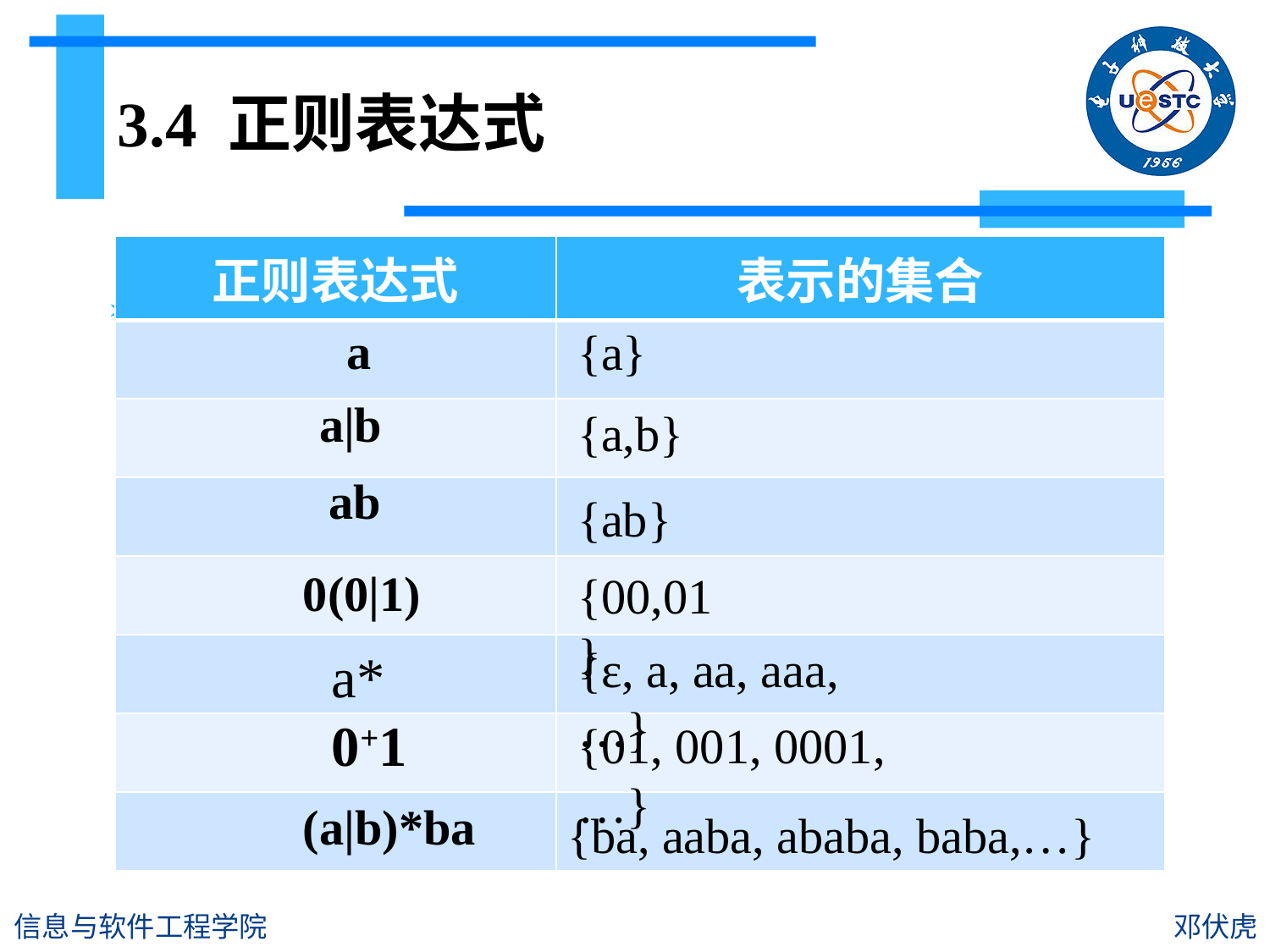

# 3.4 正则表达式
| 正则表达式 | 表示的集合 |
| --- | --- |
|  |  |
|  |  |
|  |  |
|  |  |
|  |  |
|  |  |
|  |  |
假设，Σ={a, b}。
a
{a}
a|b
{a,b}
ab
{ab}
0(0|1)
{00,01}
{ε, a, aa, aaa, …}
a*
0+1
{01, 001, 0001,…}
(a|b)*ba
{ba, aaba, ababa, baba,…}
26
信息与软件工程学院
邓伏虎